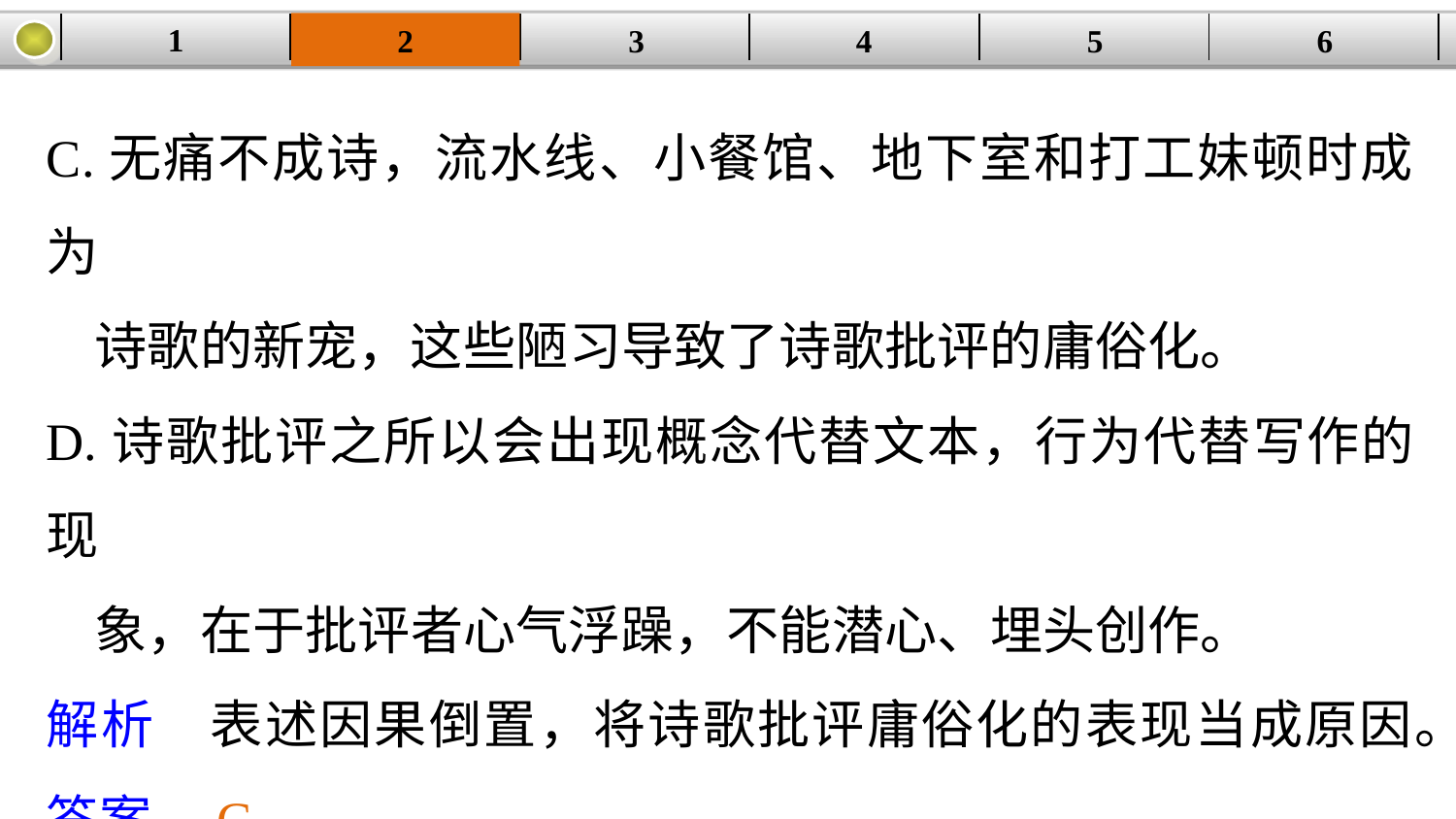

1
3
4
5
6
2
|  |  |  |  |  |  |
| --- | --- | --- | --- | --- | --- |

C.无痛不成诗，流水线、小餐馆、地下室和打工妹顿时成为
   诗歌的新宠，这些陋习导致了诗歌批评的庸俗化。
D.诗歌批评之所以会出现概念代替文本，行为代替写作的现
   象，在于批评者心气浮躁，不能潜心、埋头创作。
解析　表述因果倒置，将诗歌批评庸俗化的表现当成原因。
答案　C